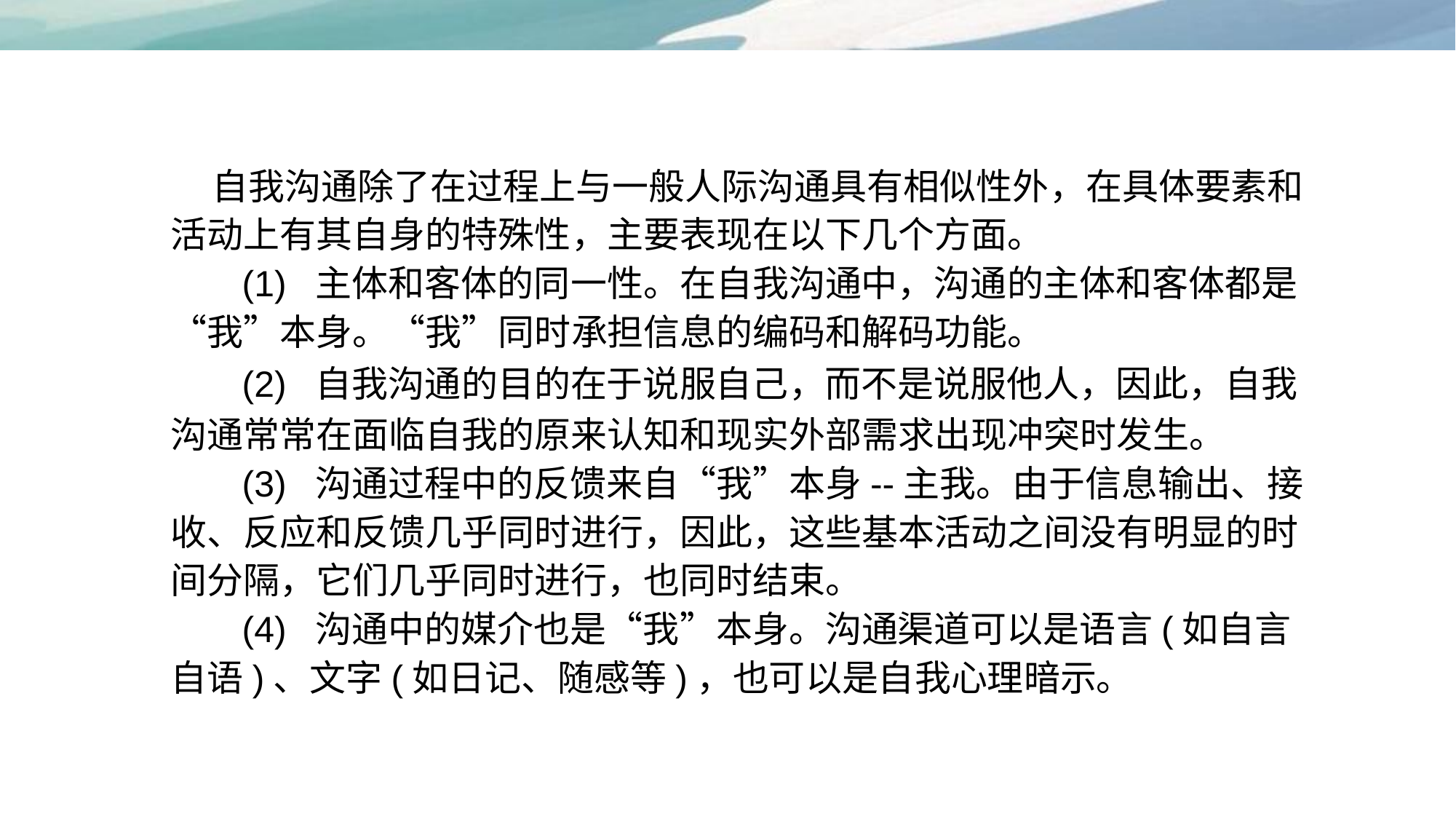

自我沟通除了在过程上与一般人际沟通具有相似性外，在具体要素和活动上有其自身的特殊性，主要表现在以下几个方面。
       (1)  主体和客体的同一性。在自我沟通中，沟通的主体和客体都是“我”本身。“我”同时承担信息的编码和解码功能。
       (2)  自我沟通的目的在于说服自己，而不是说服他人，因此，自我沟通常常在面临自我的原来认知和现实外部需求出现冲突时发生。
       (3)  沟通过程中的反馈来自“我”本身--主我。由于信息输出、接收、反应和反馈几乎同时进行，因此，这些基本活动之间没有明显的时间分隔，它们几乎同时进行，也同时结束。
       (4)  沟通中的媒介也是“我”本身。沟通渠道可以是语言(如自言自语)、文字(如日记、随感等)，也可以是自我心理暗示。